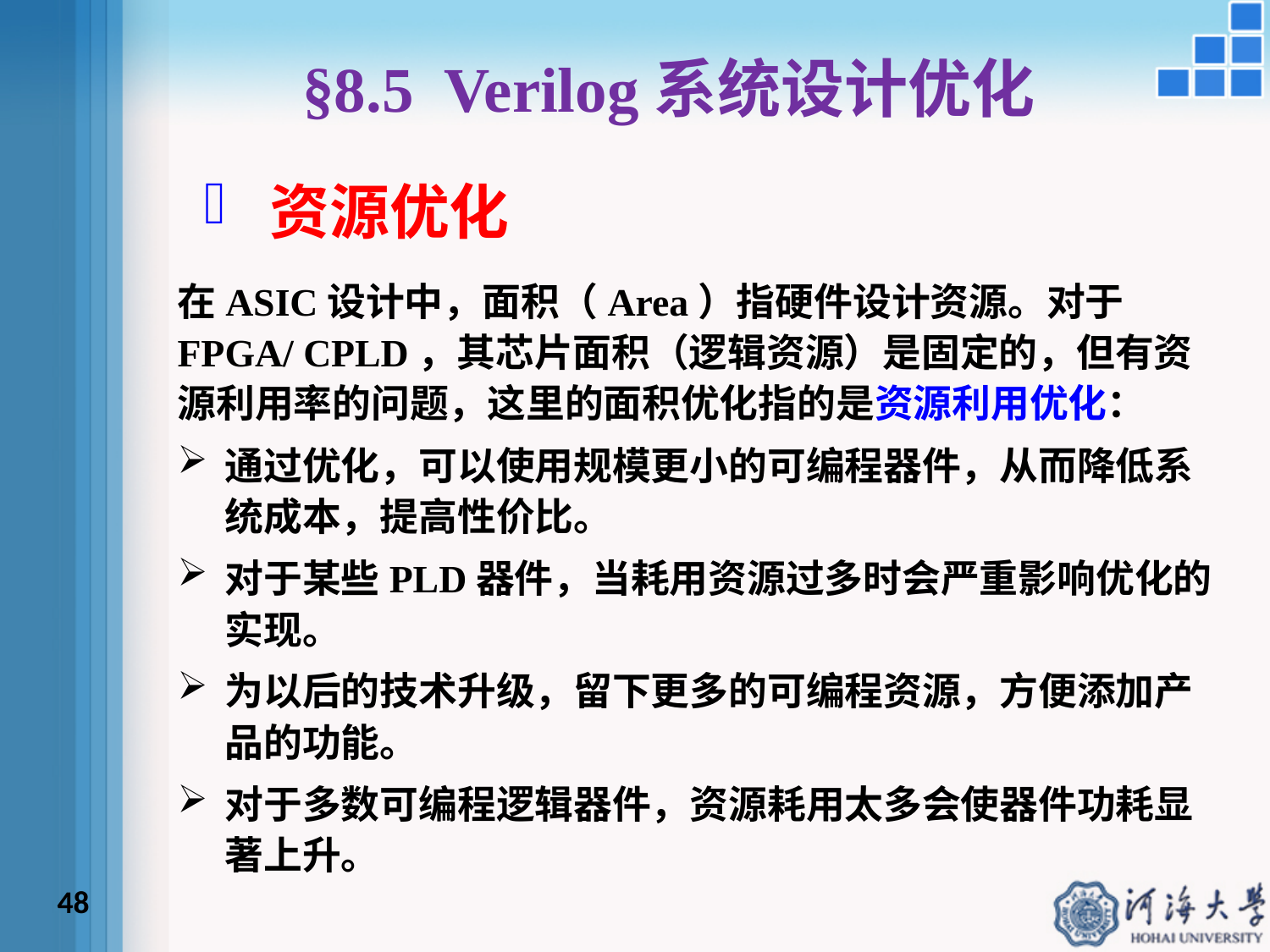

# §8.5  Verilog系统设计优化
资源优化
在ASIC设计中，面积（Area）指硬件设计资源。对于FPGA/ CPLD，其芯片面积（逻辑资源）是固定的，但有资源利用率的问题，这里的面积优化指的是资源利用优化：
通过优化，可以使用规模更小的可编程器件，从而降低系统成本，提高性价比。
对于某些PLD器件，当耗用资源过多时会严重影响优化的实现。
为以后的技术升级，留下更多的可编程资源，方便添加产品的功能。
对于多数可编程逻辑器件，资源耗用太多会使器件功耗显著上升。
48